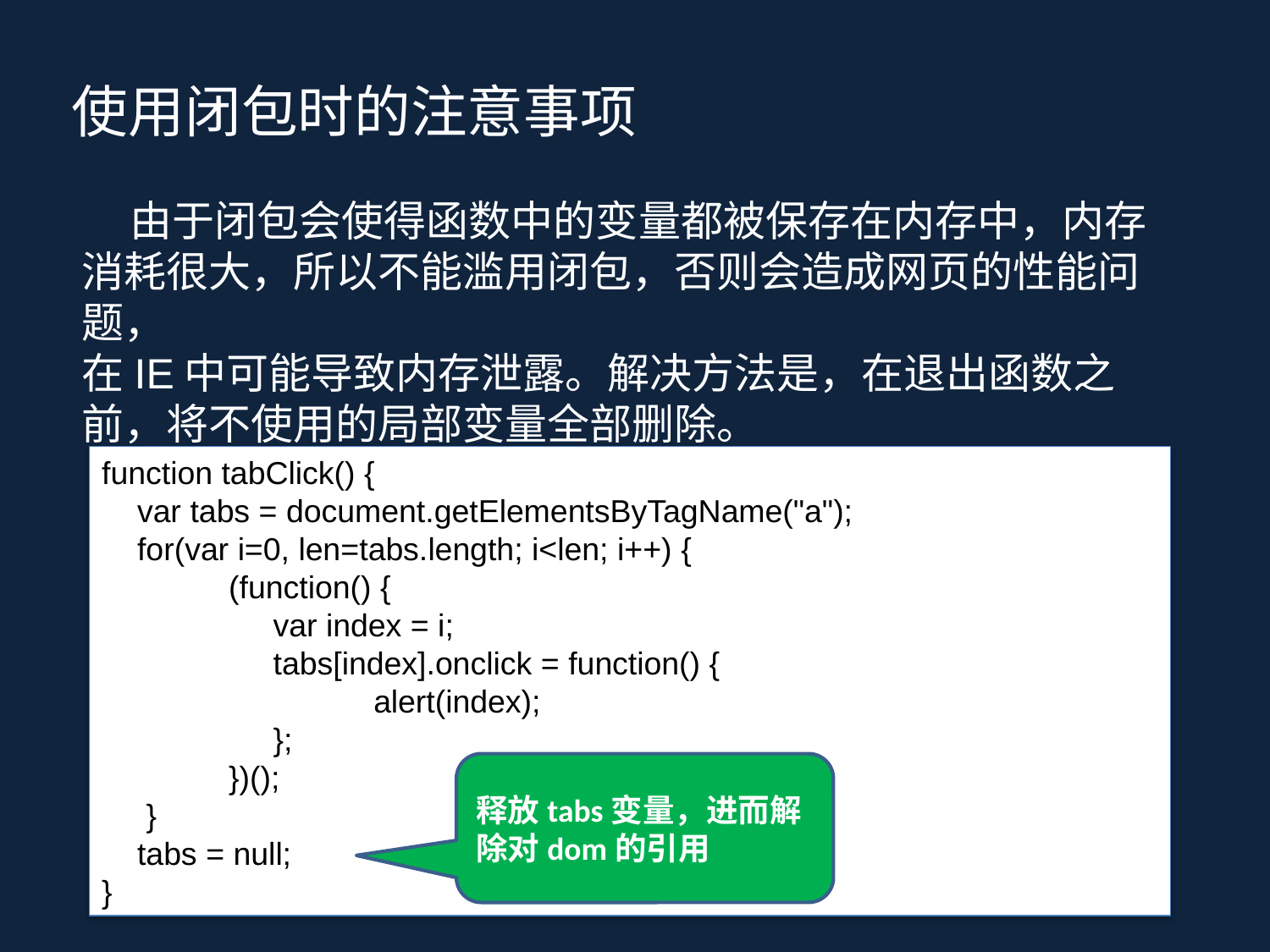

使用闭包时的注意事项
    由于闭包会使得函数中的变量都被保存在内存中，内存消耗很大，所以不能滥用闭包，否则会造成网页的性能问题，
在IE中可能导致内存泄露。解决方法是，在退出函数之前，将不使用的局部变量全部删除。
function tabClick() {
    var tabs = document.getElementsByTagName("a");
    for(var i=0, len=tabs.length; i<len; i++) {
	(function() {
	     var index = i;
	     tabs[index].onclick = function() {
		  alert(index);
	     };
	})();
     }
    tabs = null;
}
释放tabs变量，进而解除对dom的引用